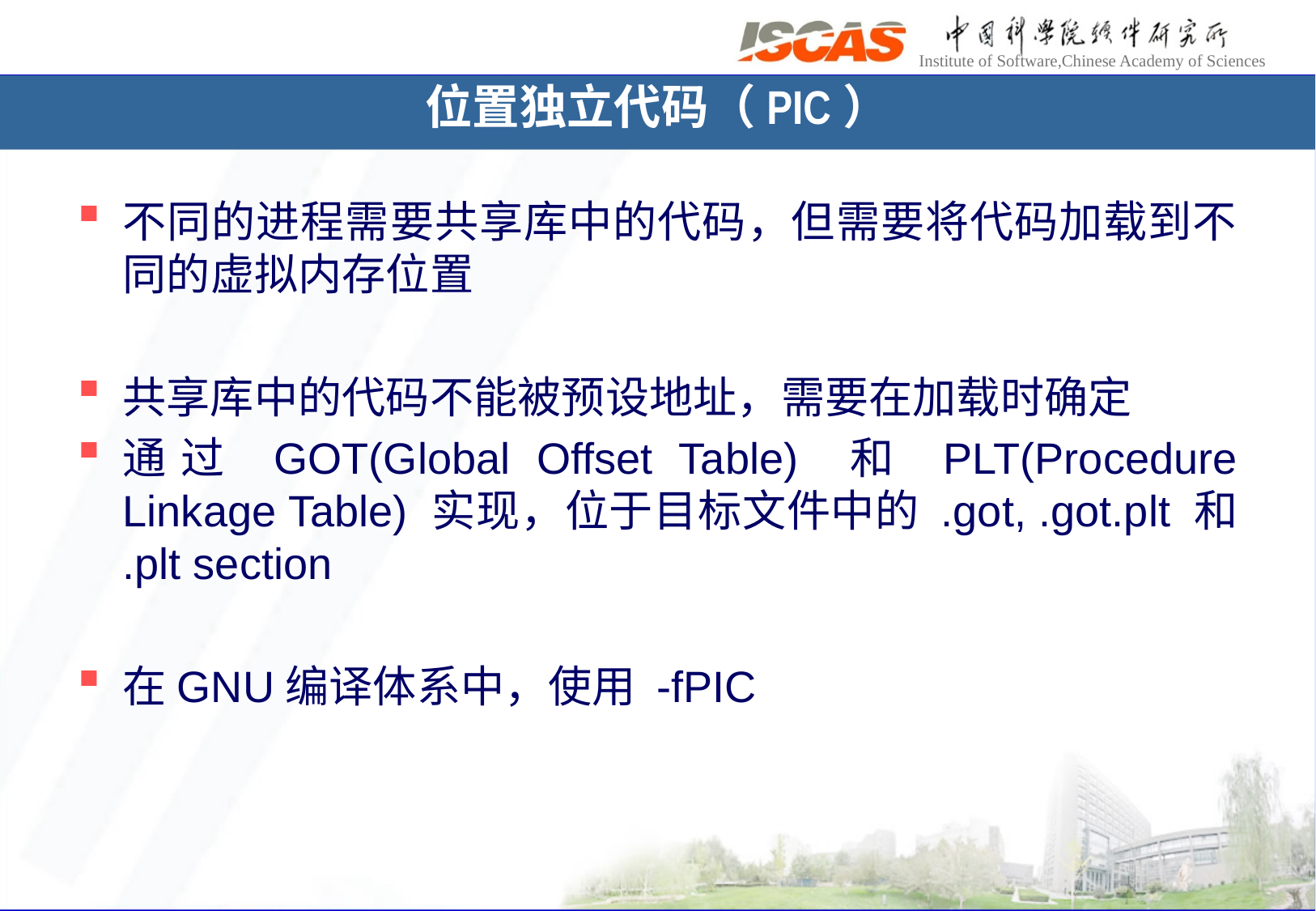

位置独立代码（PIC）
不同的进程需要共享库中的代码，但需要将代码加载到不同的虚拟内存位置

共享库中的代码不能被预设地址，需要在加载时确定
通过 GOT(Global Offset Table) 和 PLT(Procedure Linkage Table) 实现，位于目标文件中的 .got, .got.plt 和 .plt section

在GNU编译体系中，使用 -fPIC